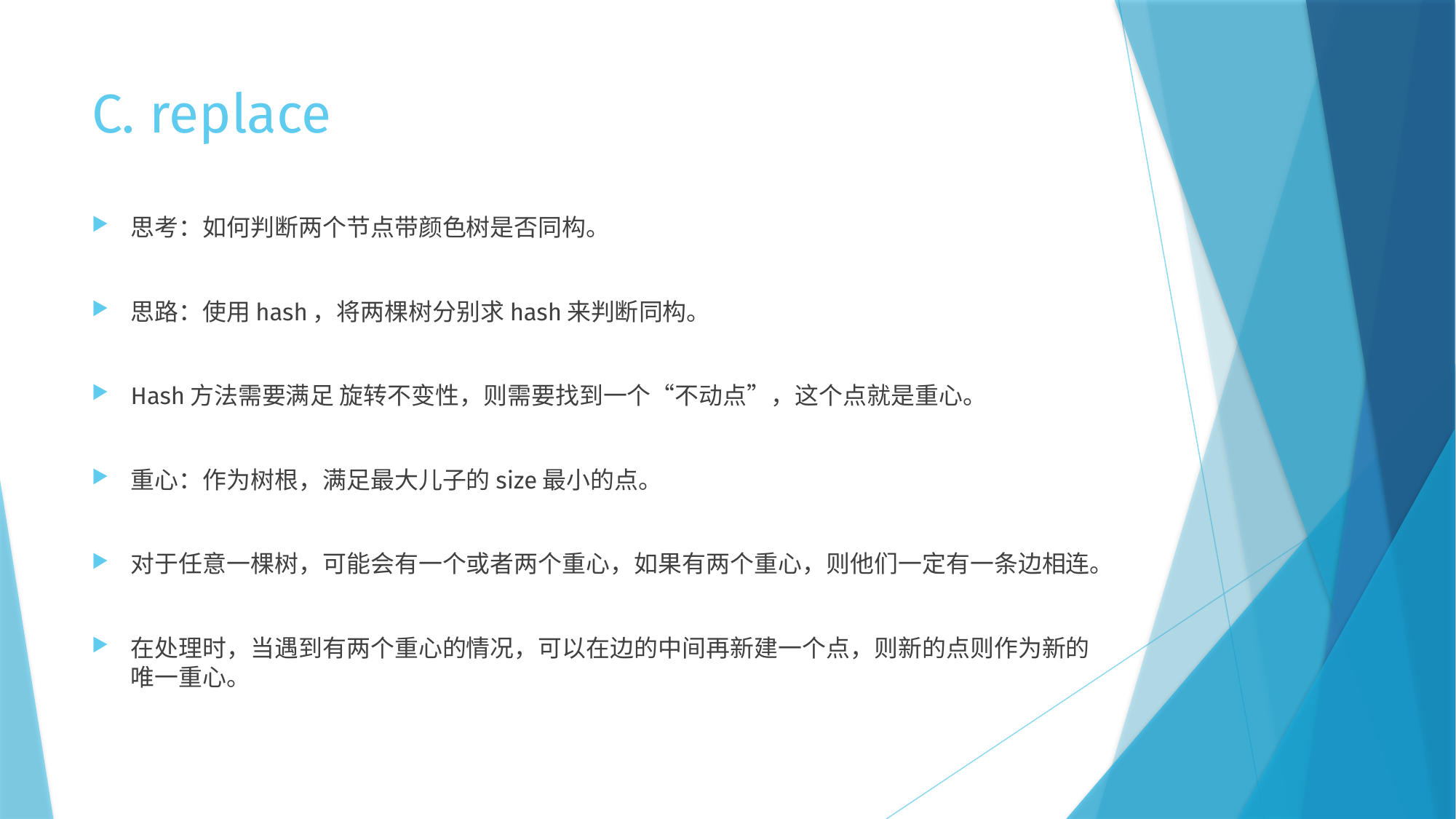

# C. replace
思考：如何判断两个节点带颜色树是否同构。

思路：使用hash，将两棵树分别求hash来判断同构。

Hash方法需要满足 旋转不变性，则需要找到一个“不动点”，这个点就是重心。

重心：作为树根，满足最大儿子的size最小的点。

对于任意一棵树，可能会有一个或者两个重心，如果有两个重心，则他们一定有一条边相连。

在处理时，当遇到有两个重心的情况，可以在边的中间再新建一个点，则新的点则作为新的唯一重心。